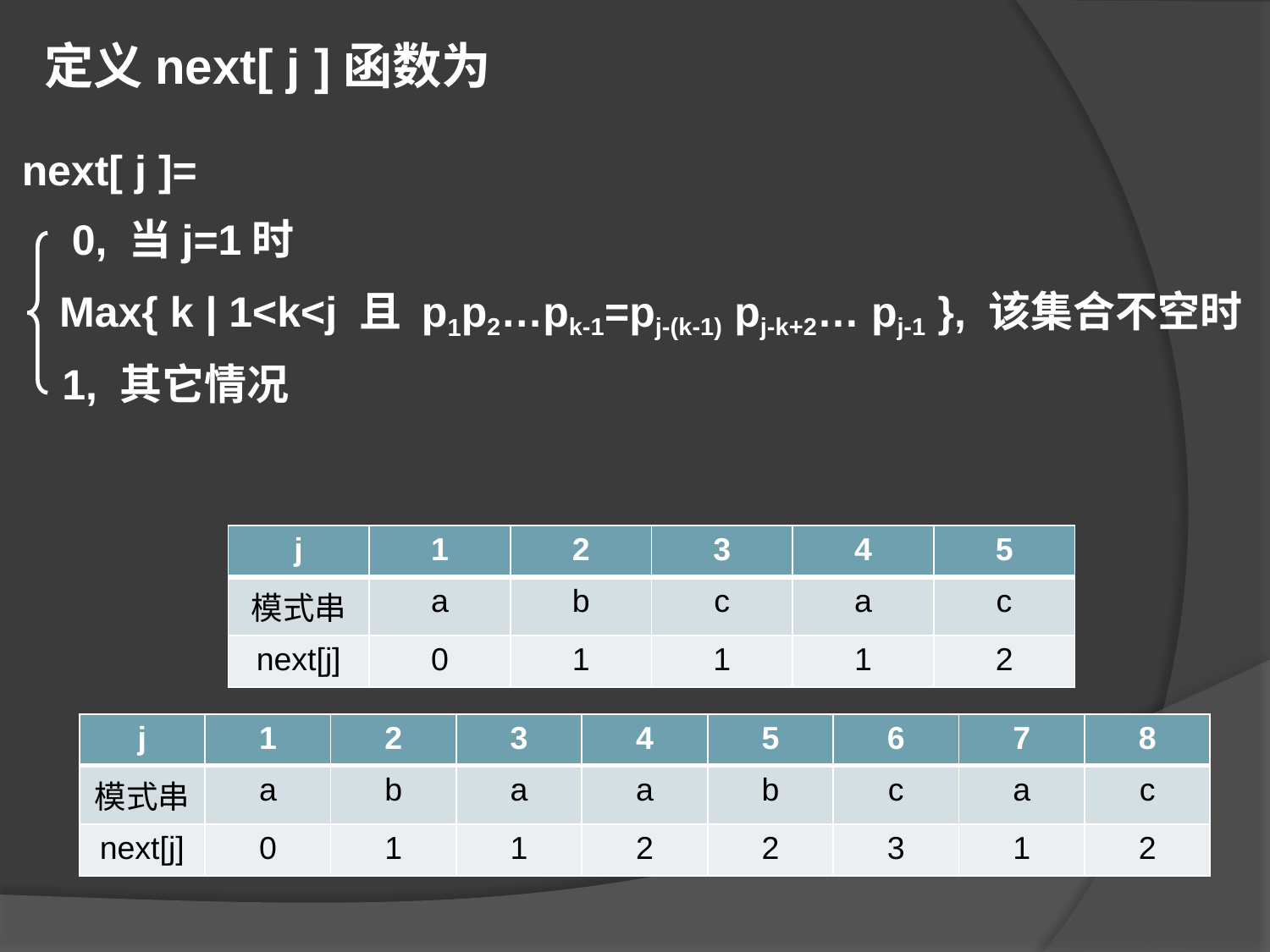

定义next[ j ]函数为
next[ j ]=
     0, 当j=1时

Max{ k | 1<k<j 且 p1p2…pk-1=pj-(k-1) pj-k+2… pj-1 }, 该集合不空时
1, 其它情况
| j | 1 | 2 | 3 | 4 | 5 |
| --- | --- | --- | --- | --- | --- |
| 模式串 | a | b | c | a | c |
| next[j] | 0 | 1 | 1 | 1 | 2 |
| j | 1 | 2 | 3 | 4 | 5 | 6 | 7 | 8 |
| --- | --- | --- | --- | --- | --- | --- | --- | --- |
| 模式串 | a | b | a | a | b | c | a | c |
| next[j] | 0 | 1 | 1 | 2 | 2 | 3 | 1 | 2 |